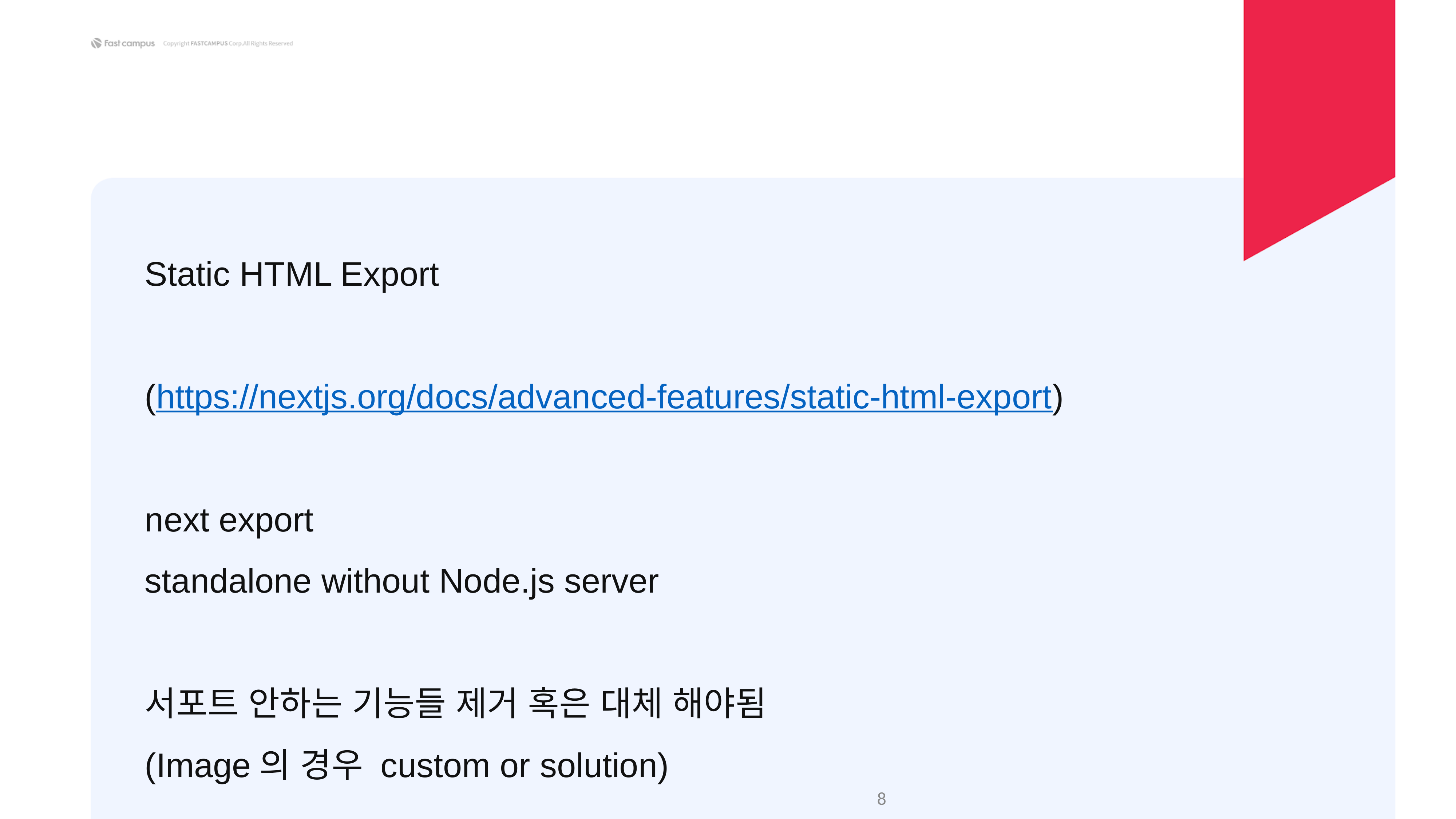

Static HTML Export

(https://nextjs.org/docs/advanced-features/static-html-export)

next export
standalone without Node.js server

서포트 안하는 기능들 제거 혹은 대체 해야됨
(Image의 경우 custom or solution)
8